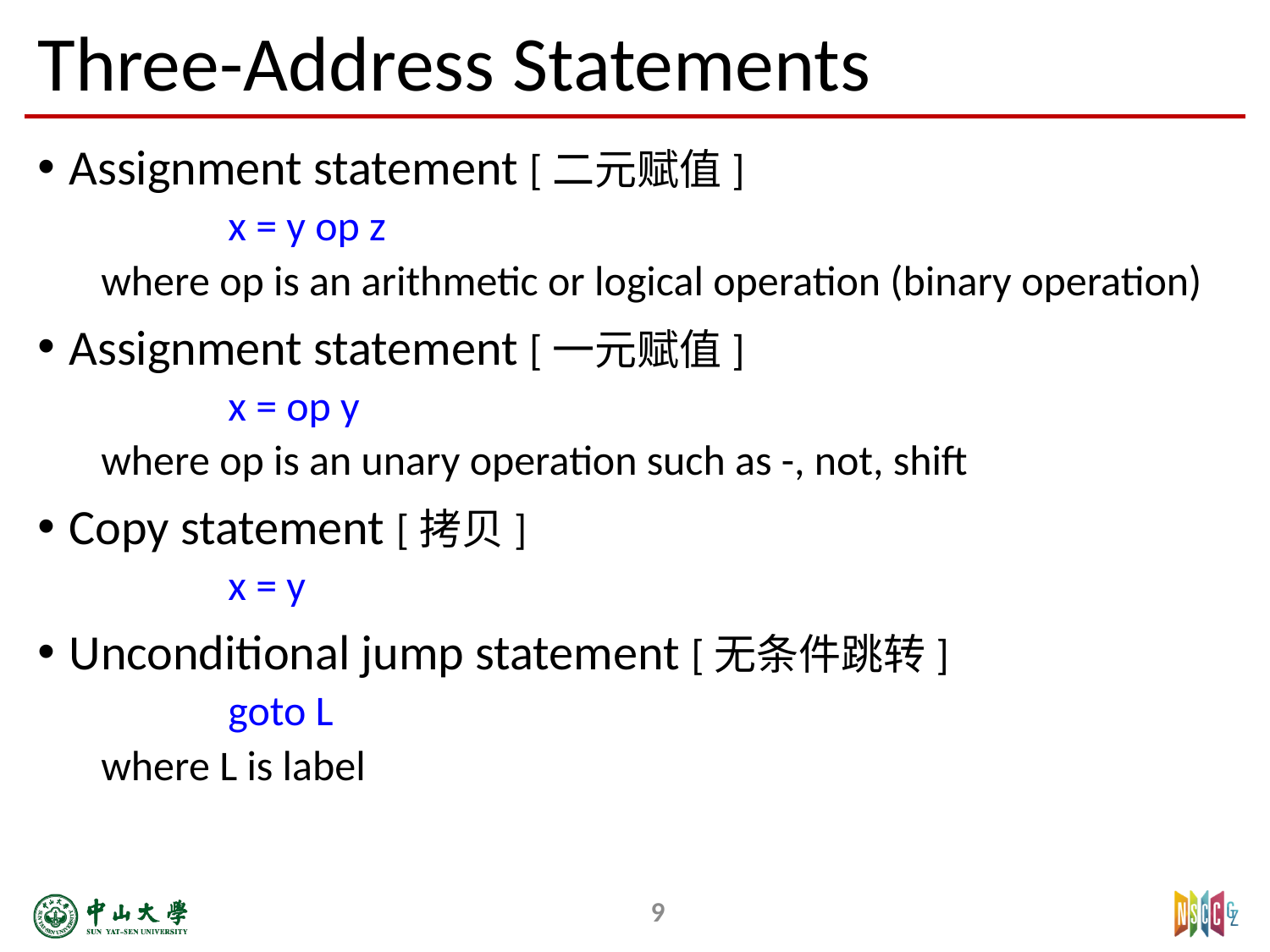

# Three-Address Statements
Assignment statement [二元赋值]
	x = y op z
where op is an arithmetic or logical operation (binary operation)
Assignment statement [一元赋值]
	x = op y
where op is an unary operation such as -, not, shift
Copy statement [拷贝]
	x = y
Unconditional jump statement [无条件跳转]
	goto L
where L is label
9